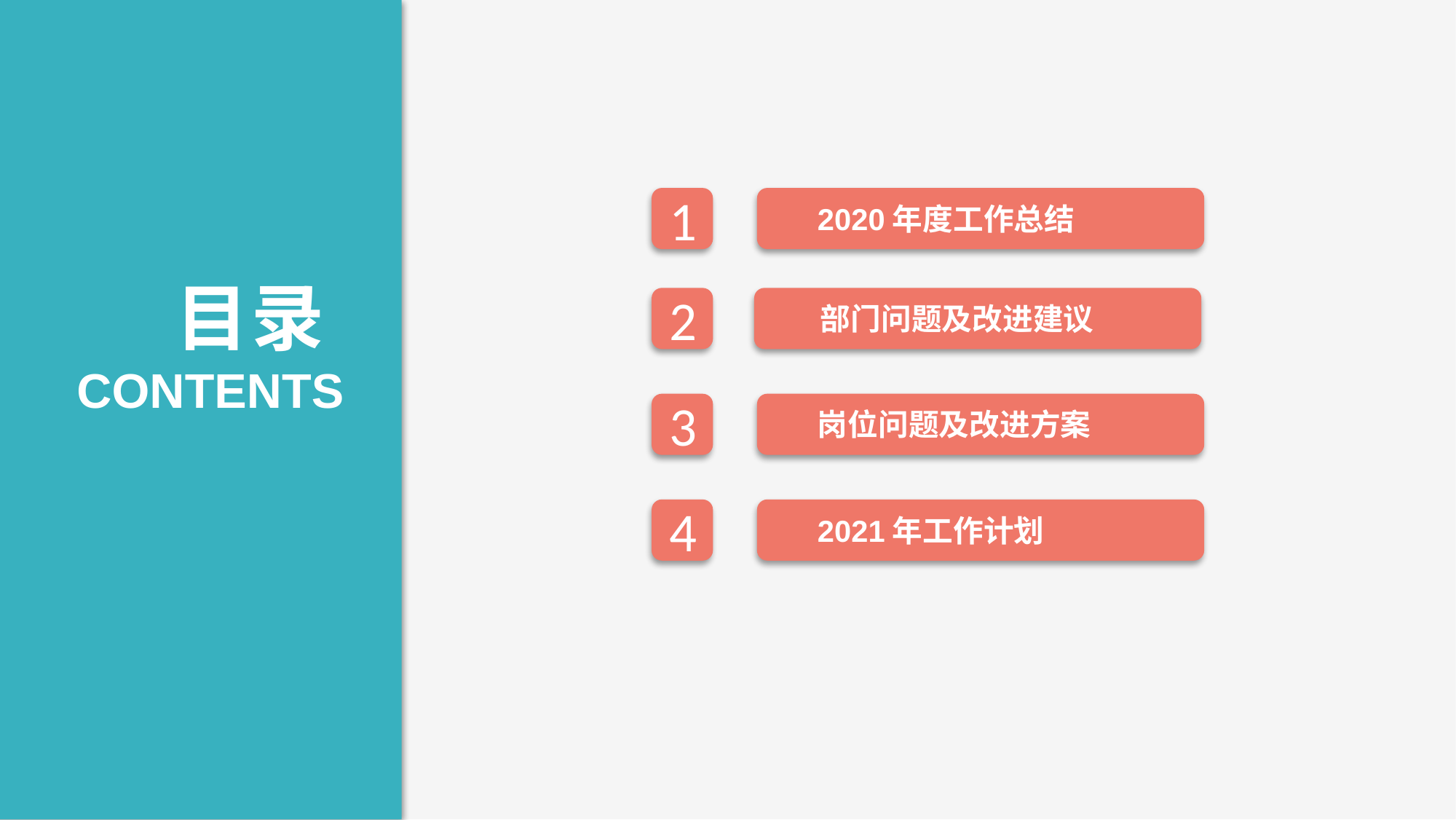

1

2020年度工作总结
目录
CONTENTS
2

部门问题及改进建议
3

岗位问题及改进方案
4

2021年工作计划